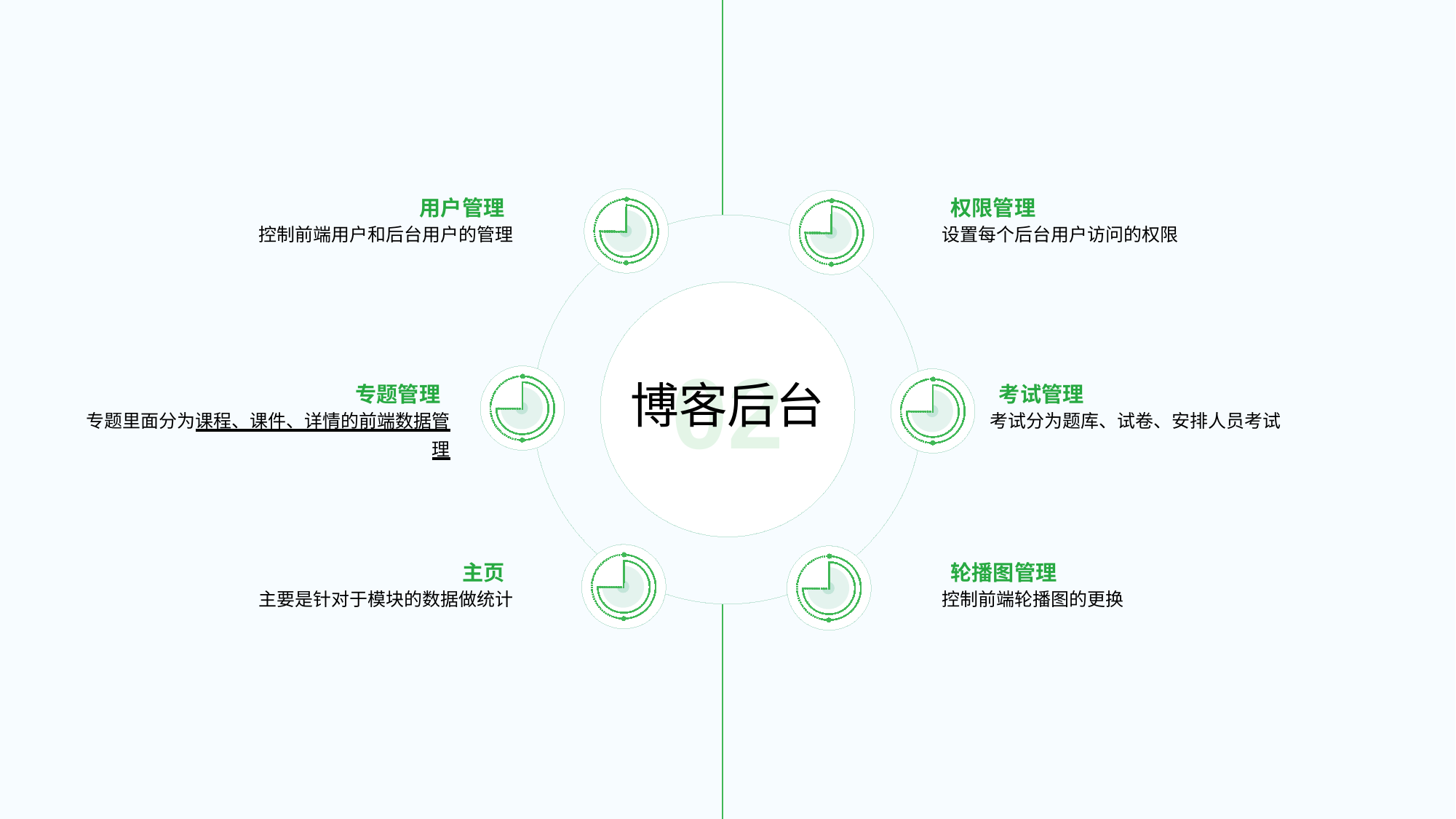

用户管理
控制前端用户和后台用户的管理
权限管理
设置每个后台用户访问的权限

02
博客后台

专题管理
专题里面分为课程、课件、详情的前端数据管理
考试管理
考试分为题库、试卷、安排人员考试

主页
主要是针对于模块的数据做统计
轮播图管理
控制前端轮播图的更换